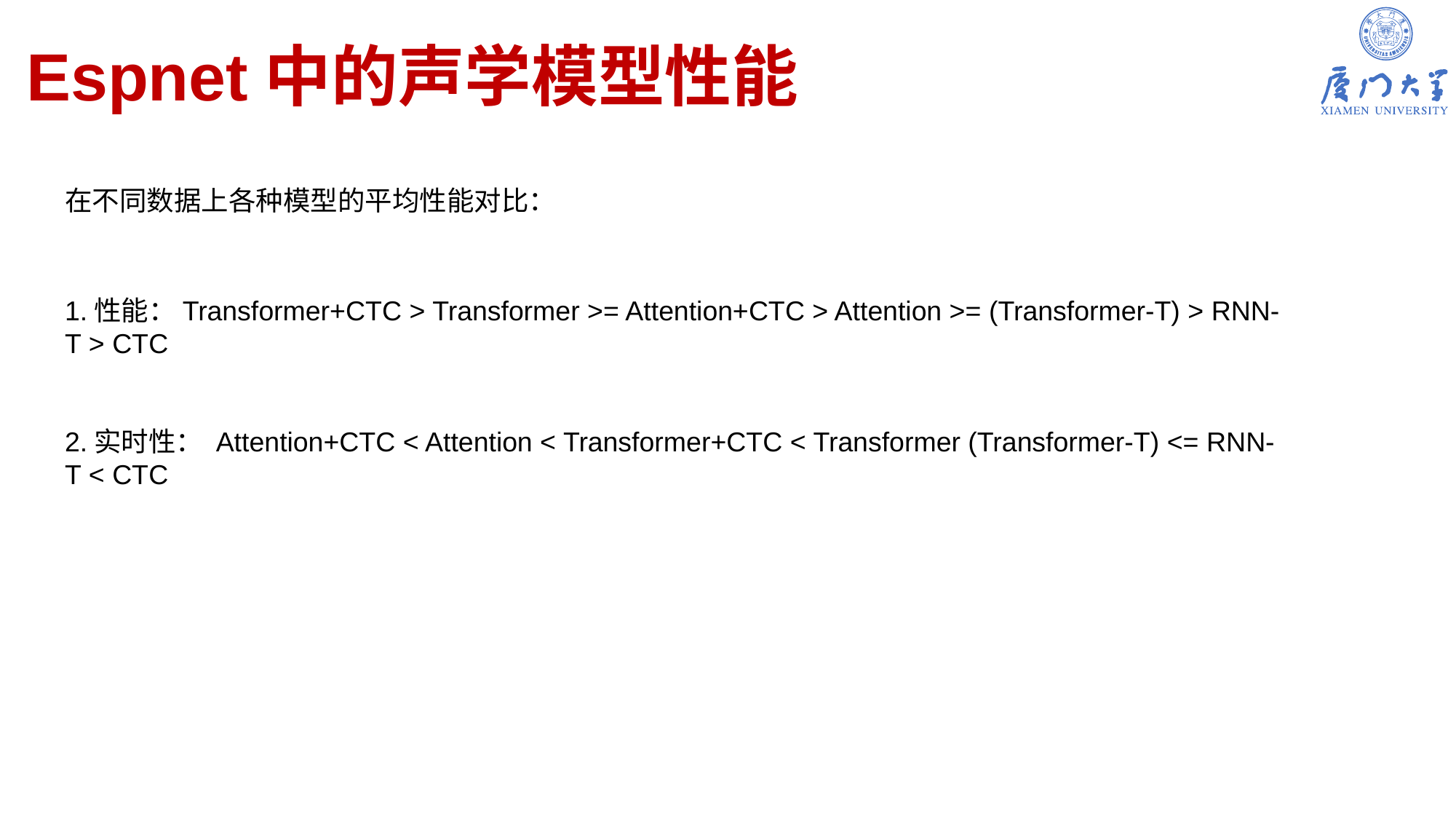

# Espnet中的声学模型性能
在不同数据上各种模型的平均性能对比：
1.性能：Transformer+CTC > Transformer >= Attention+CTC > Attention >= (Transformer-T) > RNN-T > CTC

2.实时性： Attention+CTC < Attention < Transformer+CTC < Transformer (Transformer-T) <= RNN-T < CTC